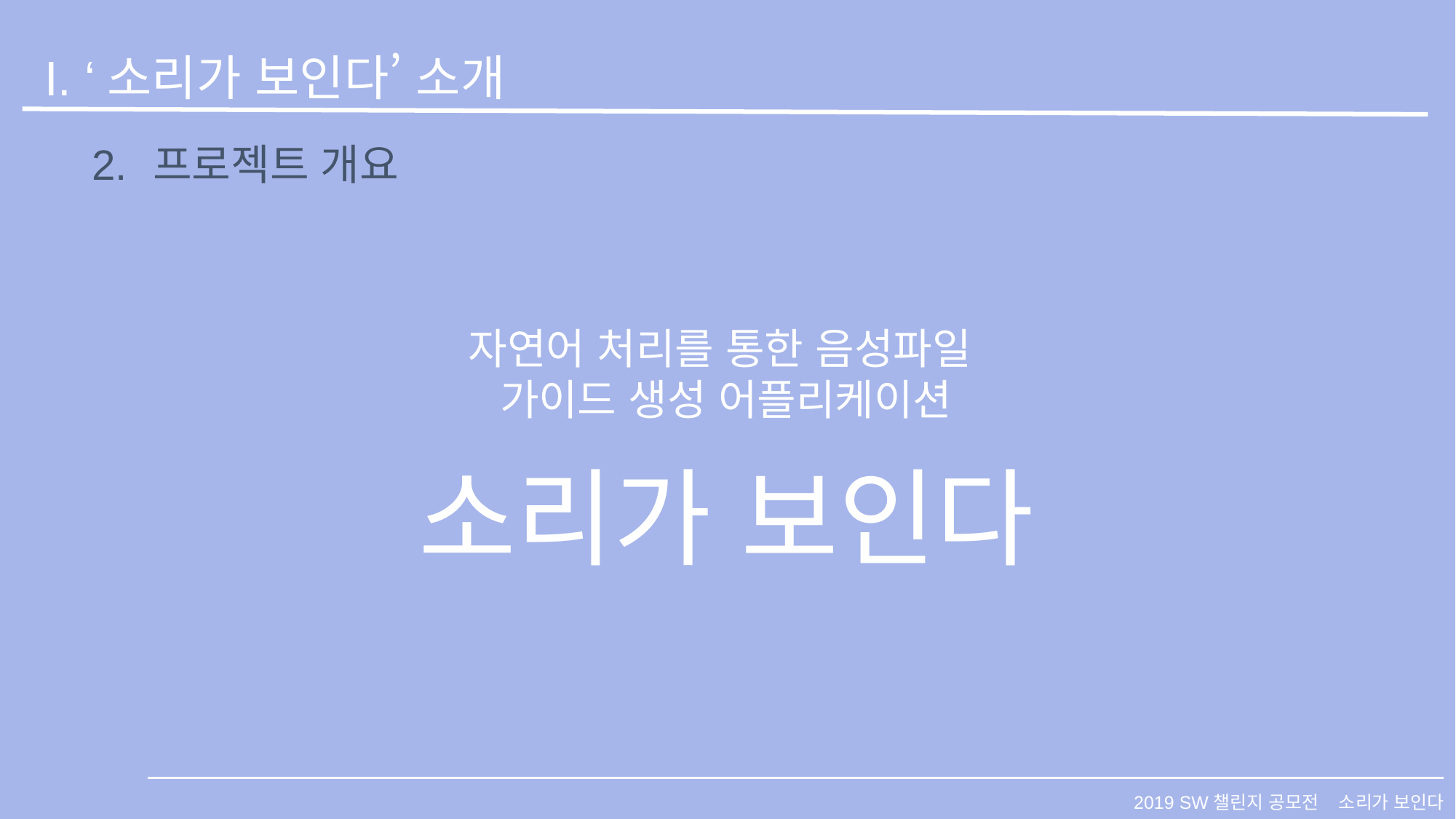

I. ‘소리가 보인다’ 소개
프로젝트 개요
자연어 처리를 통한 음성파일
가이드 생성 어플리케이션
소리가 보인다
2019 SW챌린지 공모전    소리가 보인다